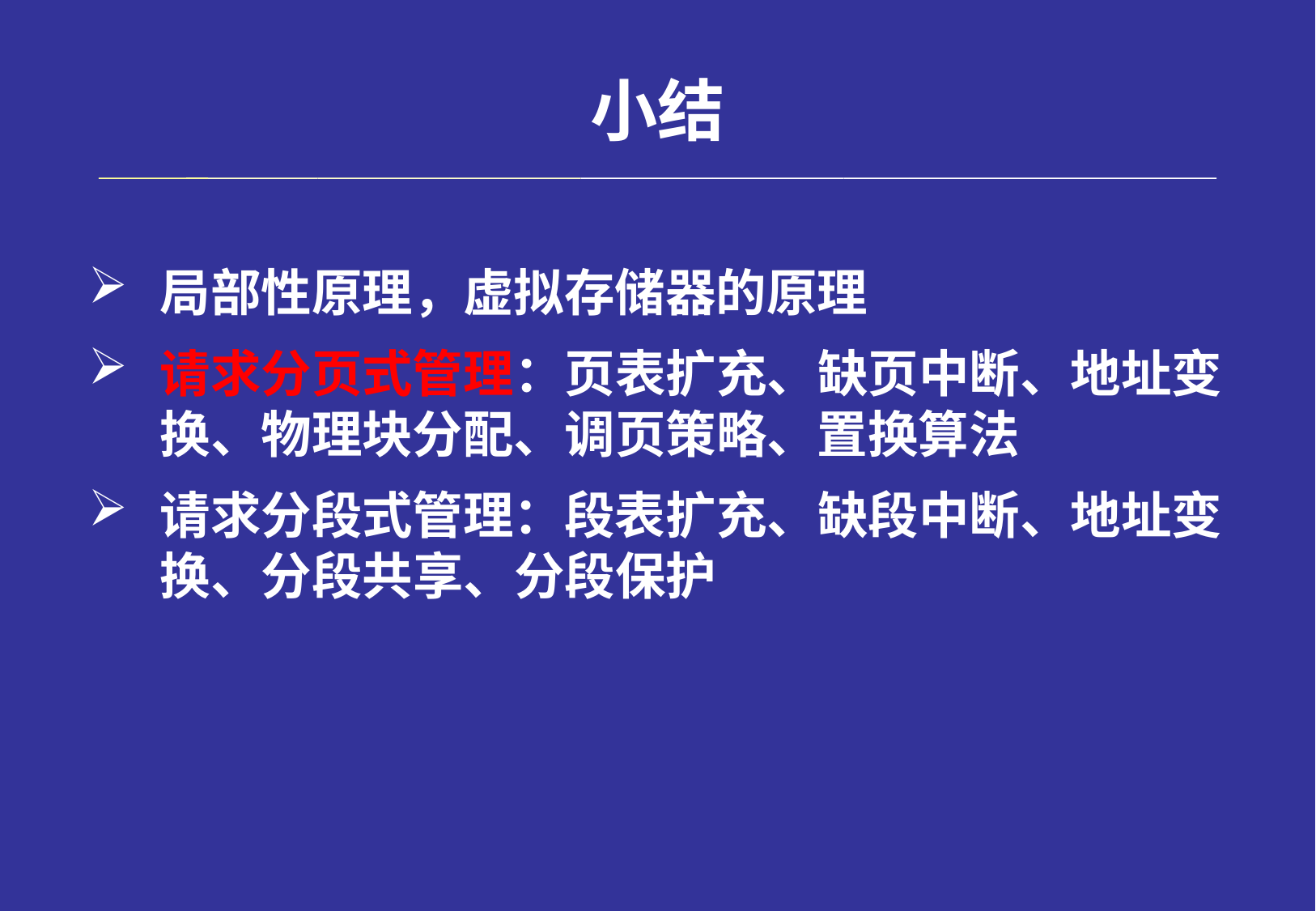

# 小结
局部性原理，虚拟存储器的原理
请求分页式管理：页表扩充、缺页中断、地址变换、物理块分配、调页策略、置换算法
请求分段式管理：段表扩充、缺段中断、地址变换、分段共享、分段保护